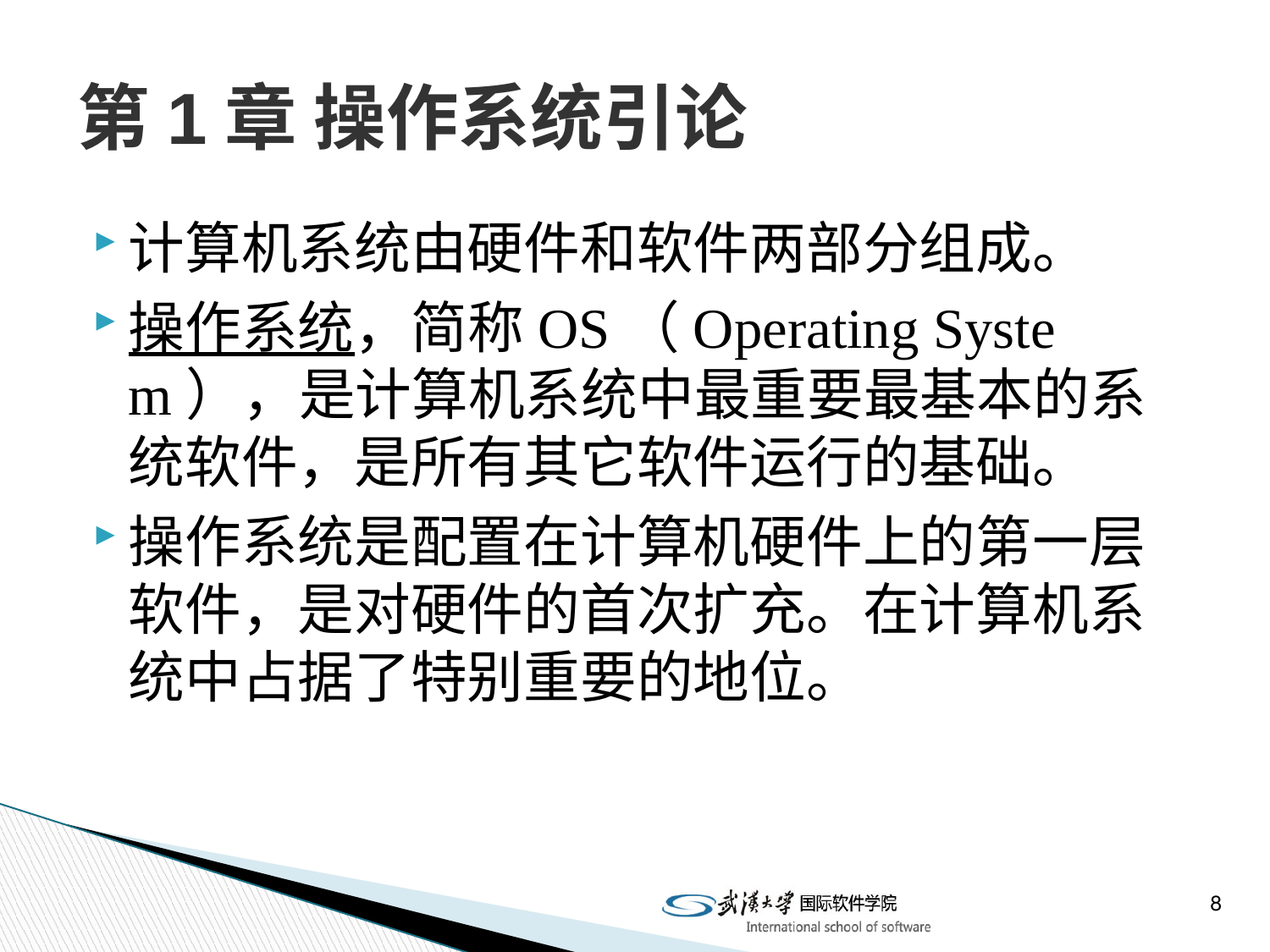

# 第1章 操作系统引论
计算机系统由硬件和软件两部分组成。
操作系统，简称OS（Operating System），是计算机系统中最重要最基本的系统软件，是所有其它软件运行的基础。
操作系统是配置在计算机硬件上的第一层软件，是对硬件的首次扩充。在计算机系统中占据了特别重要的地位。